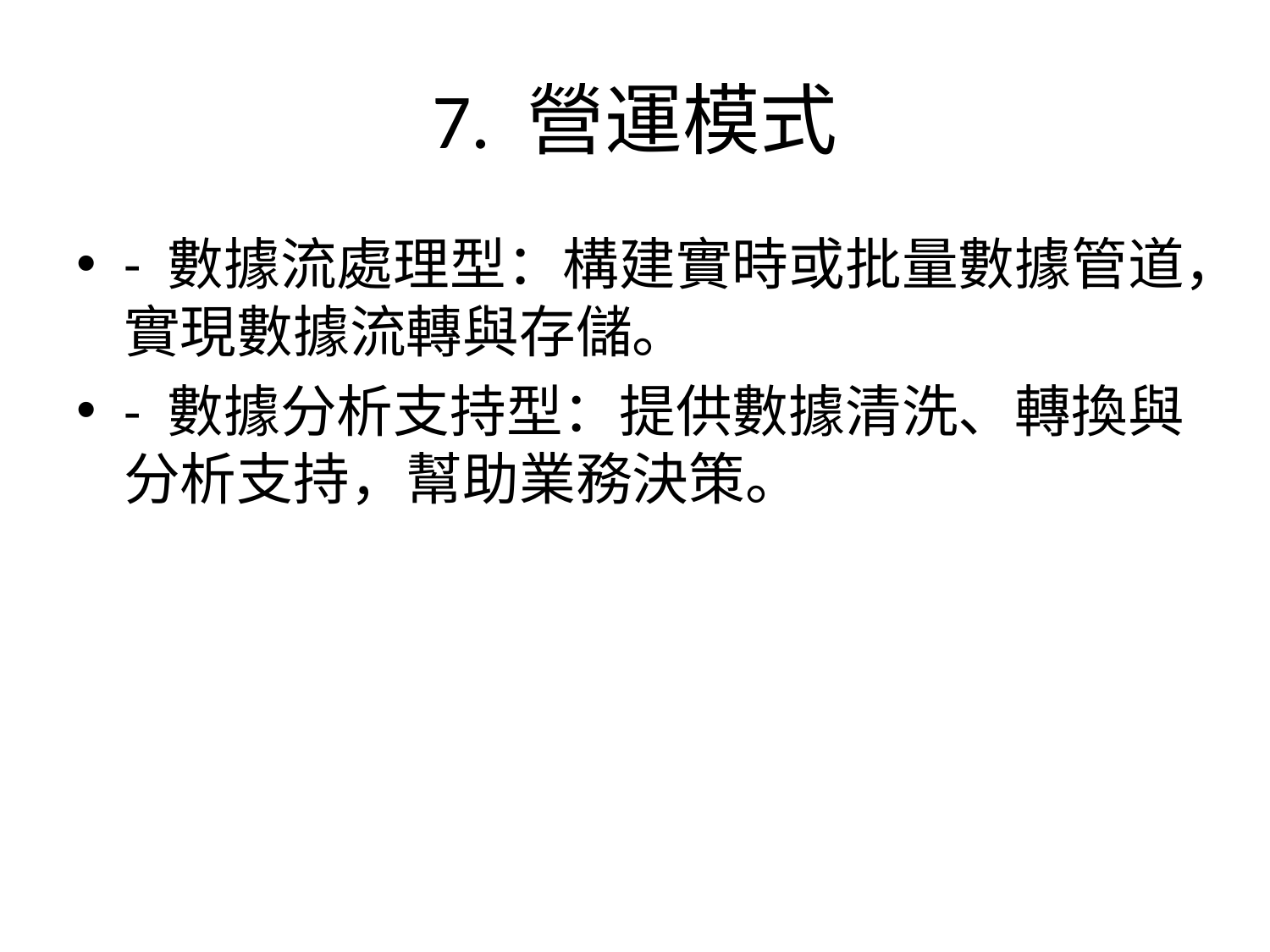

# 7. 營運模式
- 數據流處理型：構建實時或批量數據管道，實現數據流轉與存儲。
- 數據分析支持型：提供數據清洗、轉換與分析支持，幫助業務決策。